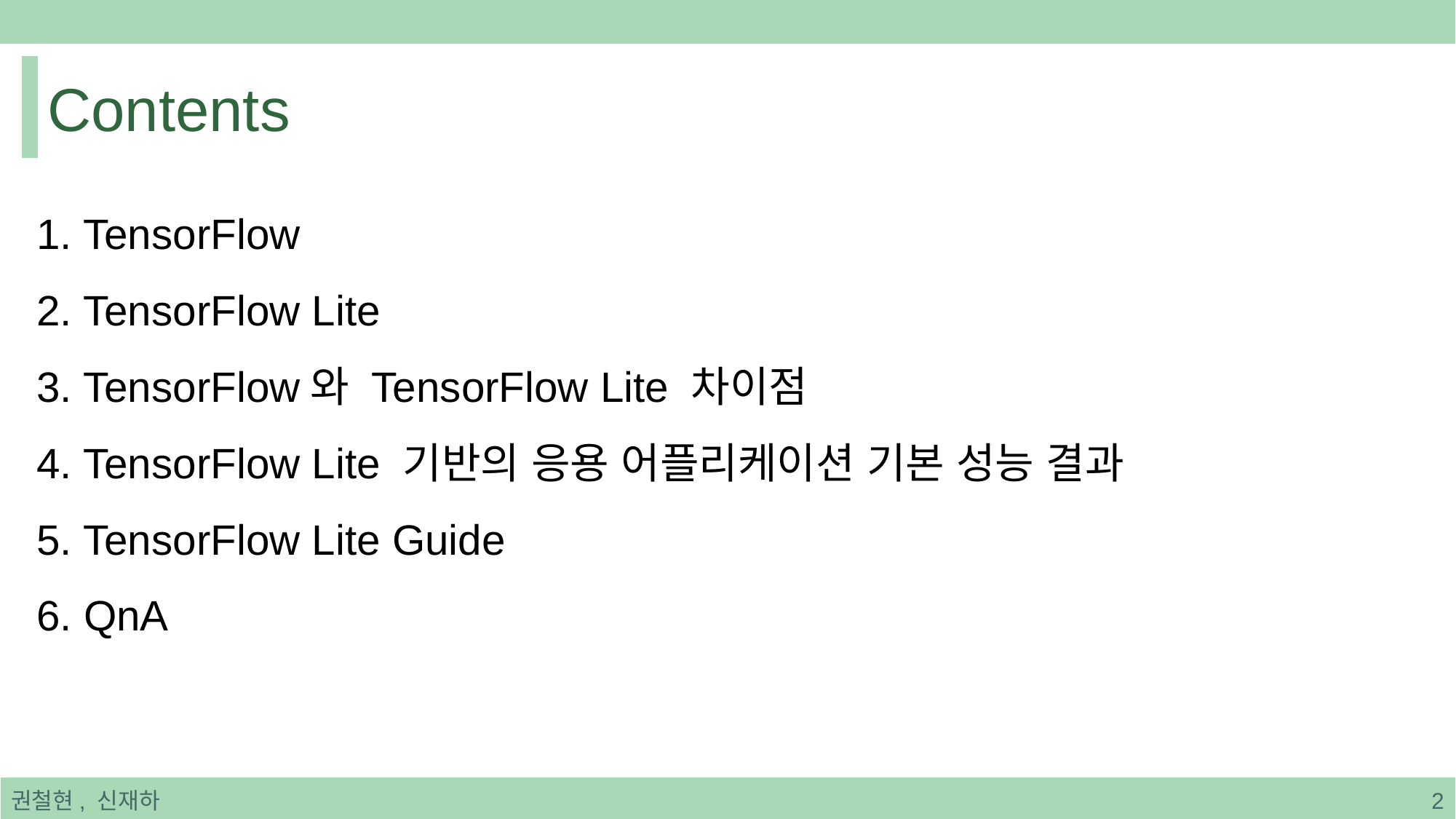

# Contents
1. TensorFlow
2. TensorFlow Lite
3. TensorFlow와 TensorFlow Lite 차이점
4. TensorFlow Lite 기반의 응용 어플리케이션 기본 성능 결과
5. TensorFlow Lite Guide
6. QnA

권철현, 신재하
2